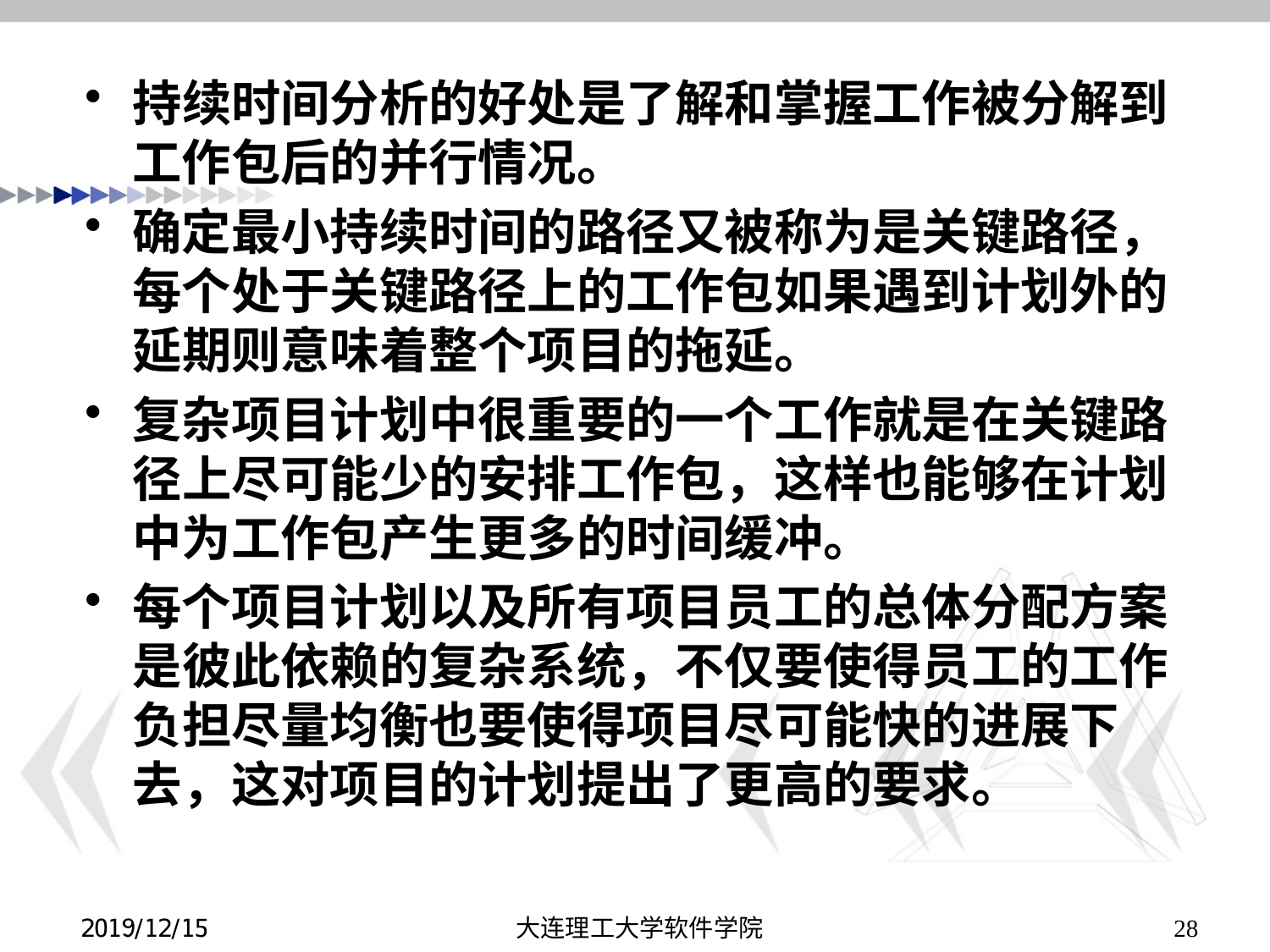

# 持续时间分析的好处是了解和掌握工作被分解到工作包后的并行情况。
确定最小持续时间的路径又被称为是关键路径，每个处于关键路径上的工作包如果遇到计划外的延期则意味着整个项目的拖延。
复杂项目计划中很重要的一个工作就是在关键路径上尽可能少的安排工作包，这样也能够在计划中为工作包产生更多的时间缓冲。
每个项目计划以及所有项目员工的总体分配方案是彼此依赖的复杂系统，不仅要使得员工的工作负担尽量均衡也要使得项目尽可能快的进展下去，这对项目的计划提出了更高的要求。
2019/12/15
大连理工大学软件学院
28